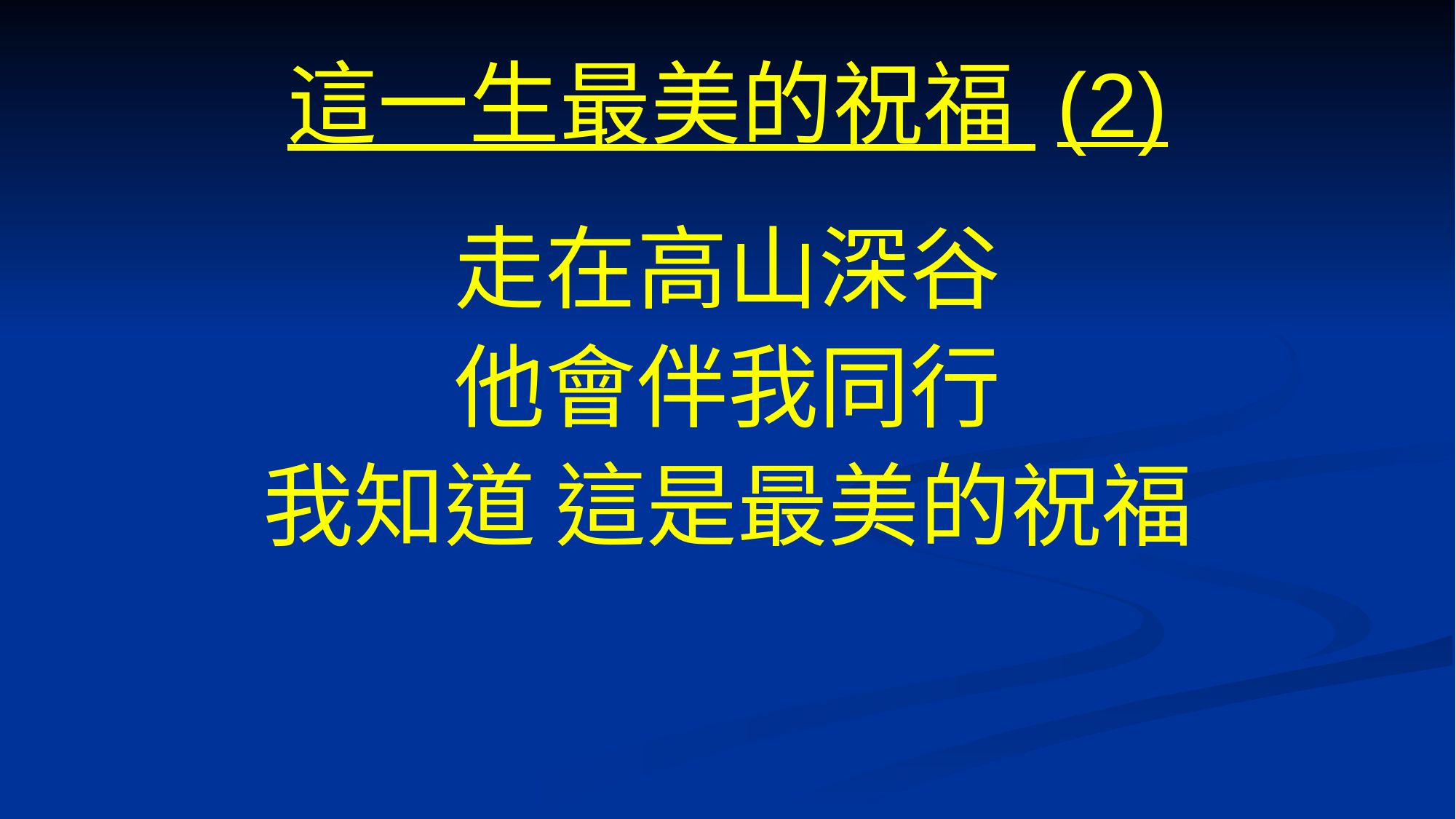

# 這一生最美的祝福 (2)
走在高山深谷
他會伴我同行
我知道 這是最美的祝福